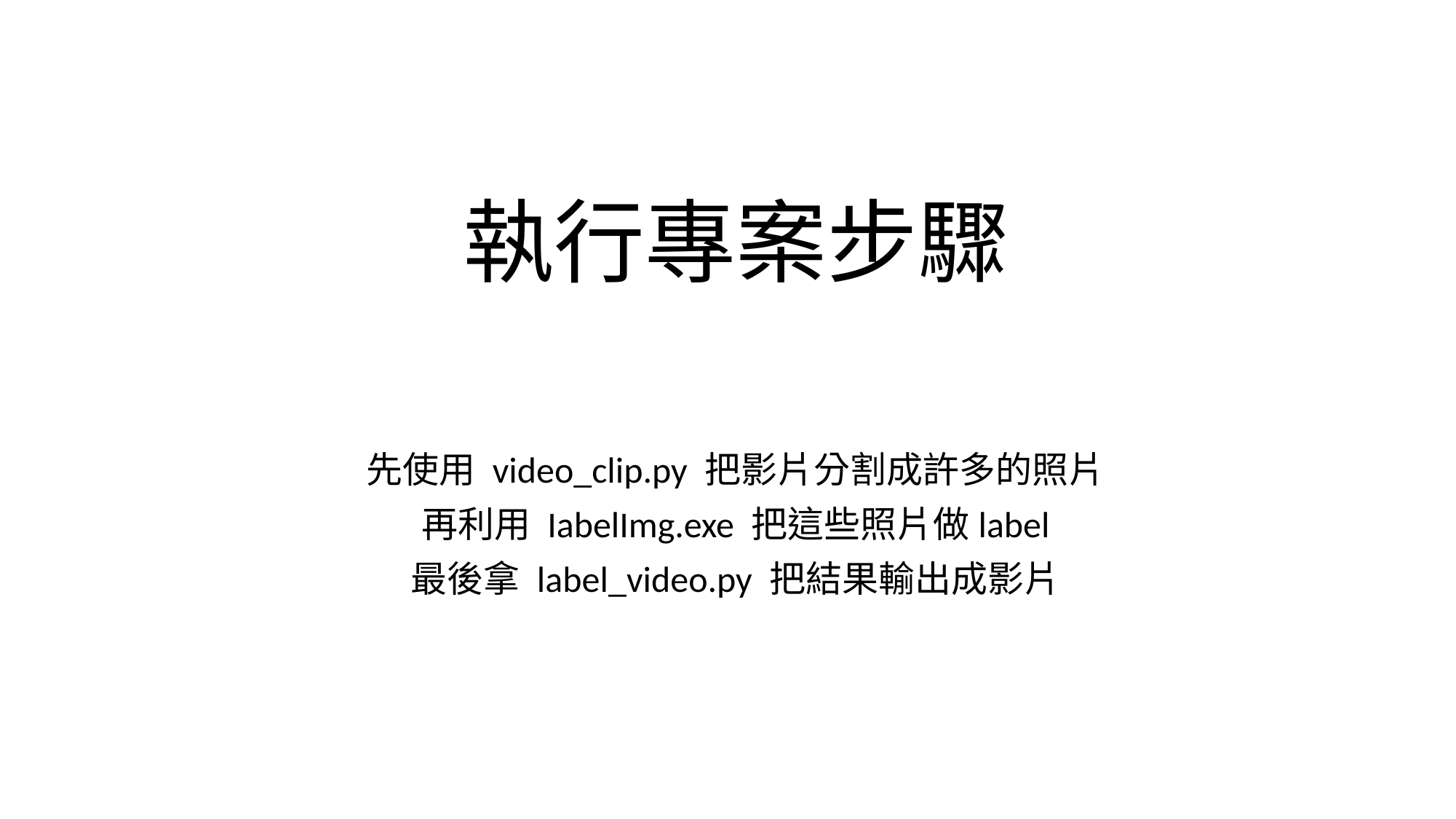

# 執行專案步驟
先使用 video_clip.py 把影片分割成許多的照片
再利用 IabelImg.exe 把這些照片做label
最後拿 label_video.py 把結果輸出成影片